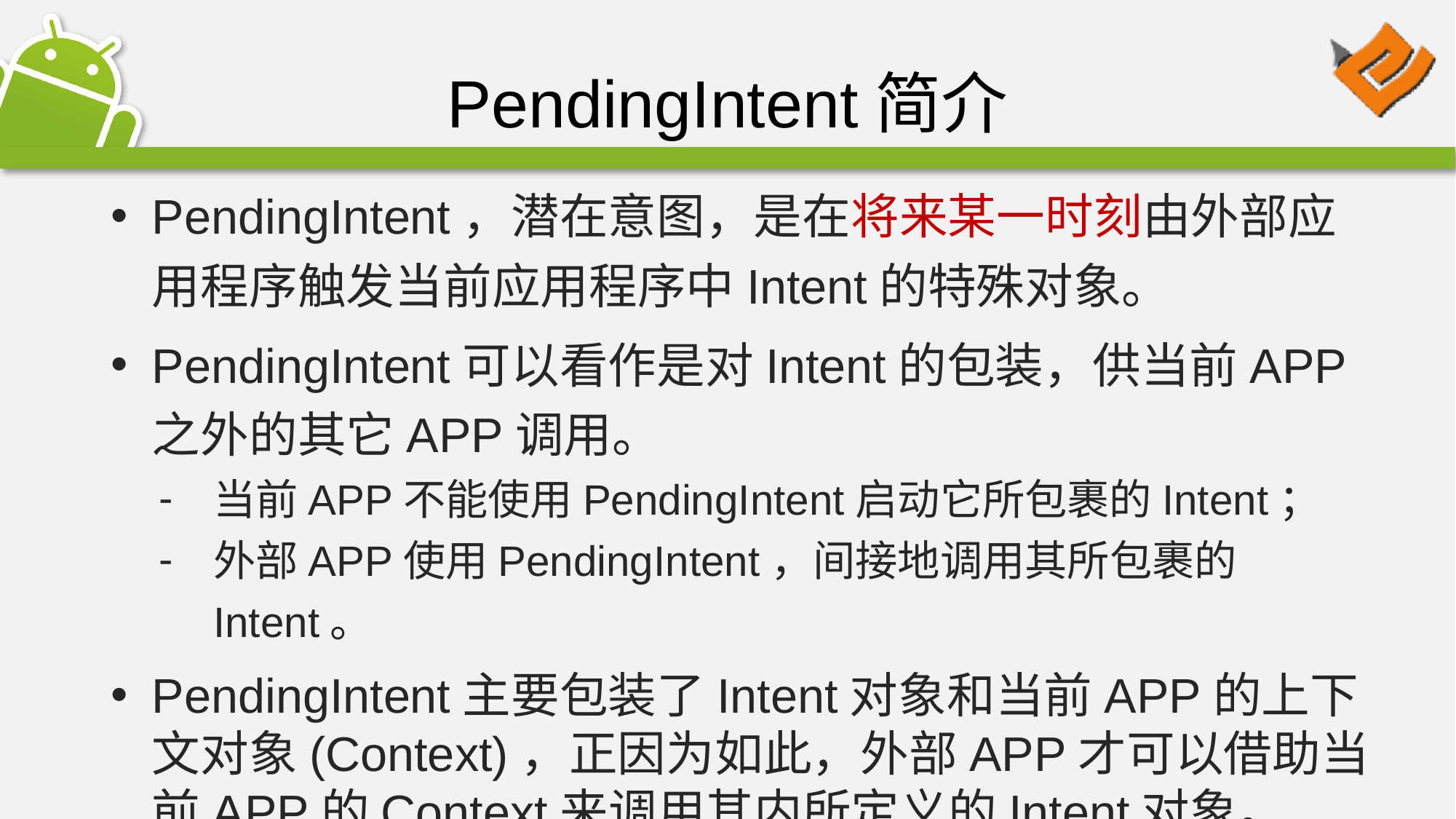

# PendingIntent简介
PendingIntent，潜在意图，是在将来某一时刻由外部应用程序触发当前应用程序中Intent的特殊对象。
PendingIntent可以看作是对Intent的包装，供当前APP之外的其它APP调用。
当前APP不能使用PendingIntent启动它所包裹的Intent；
外部APP使用PendingIntent，间接地调用其所包裹的Intent。
PendingIntent主要包装了Intent对象和当前APP的上下文对象(Context)，正因为如此，外部APP才可以借助当前APP的Context来调用其内所定义的Intent对象。